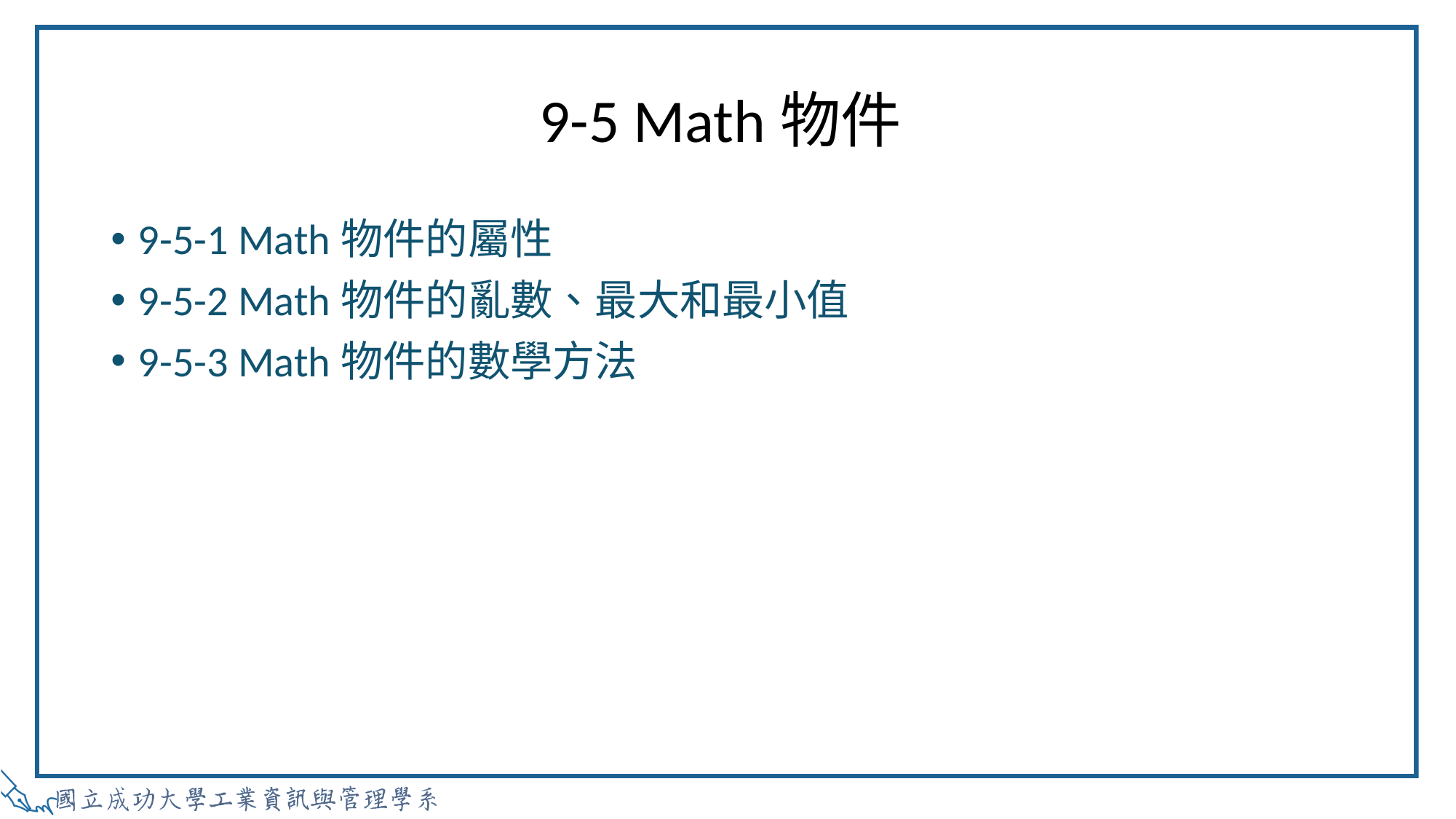

# 9-5 Math物件
9-5-1 Math物件的屬性
9-5-2 Math物件的亂數、最大和最小值
9-5-3 Math物件的數學方法